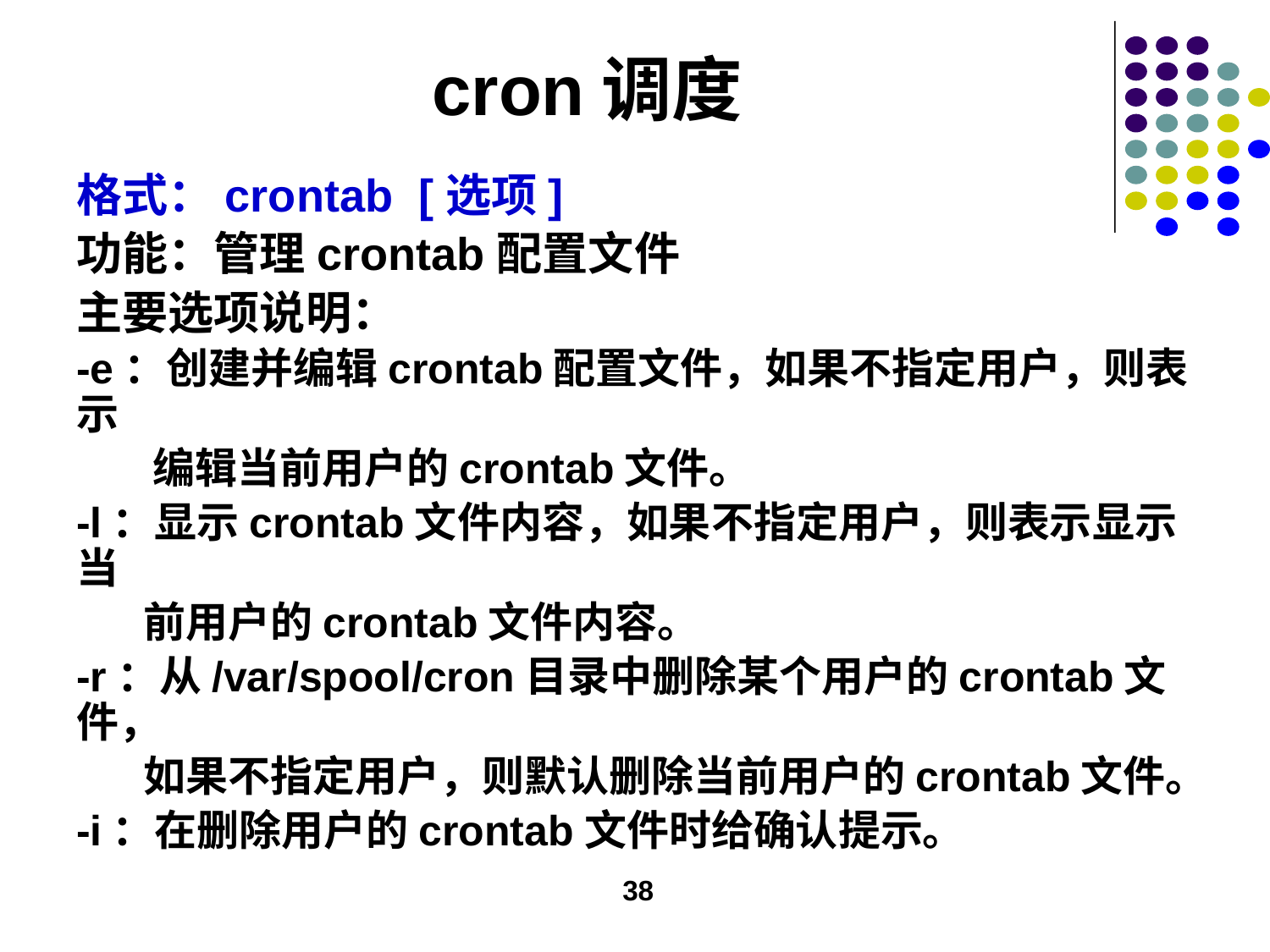

# cron调度
格式：crontab  [选项]
功能：管理crontab配置文件
主要选项说明：
-e：创建并编辑crontab配置文件，如果不指定用户，则表示
       编辑当前用户的crontab文件。
-l：显示crontab文件内容，如果不指定用户，则表示显示当
      前用户的crontab文件内容。
-r：从/var/spool/cron目录中删除某个用户的crontab文件，
      如果不指定用户，则默认删除当前用户的crontab文件。
-i：在删除用户的crontab文件时给确认提示。

38